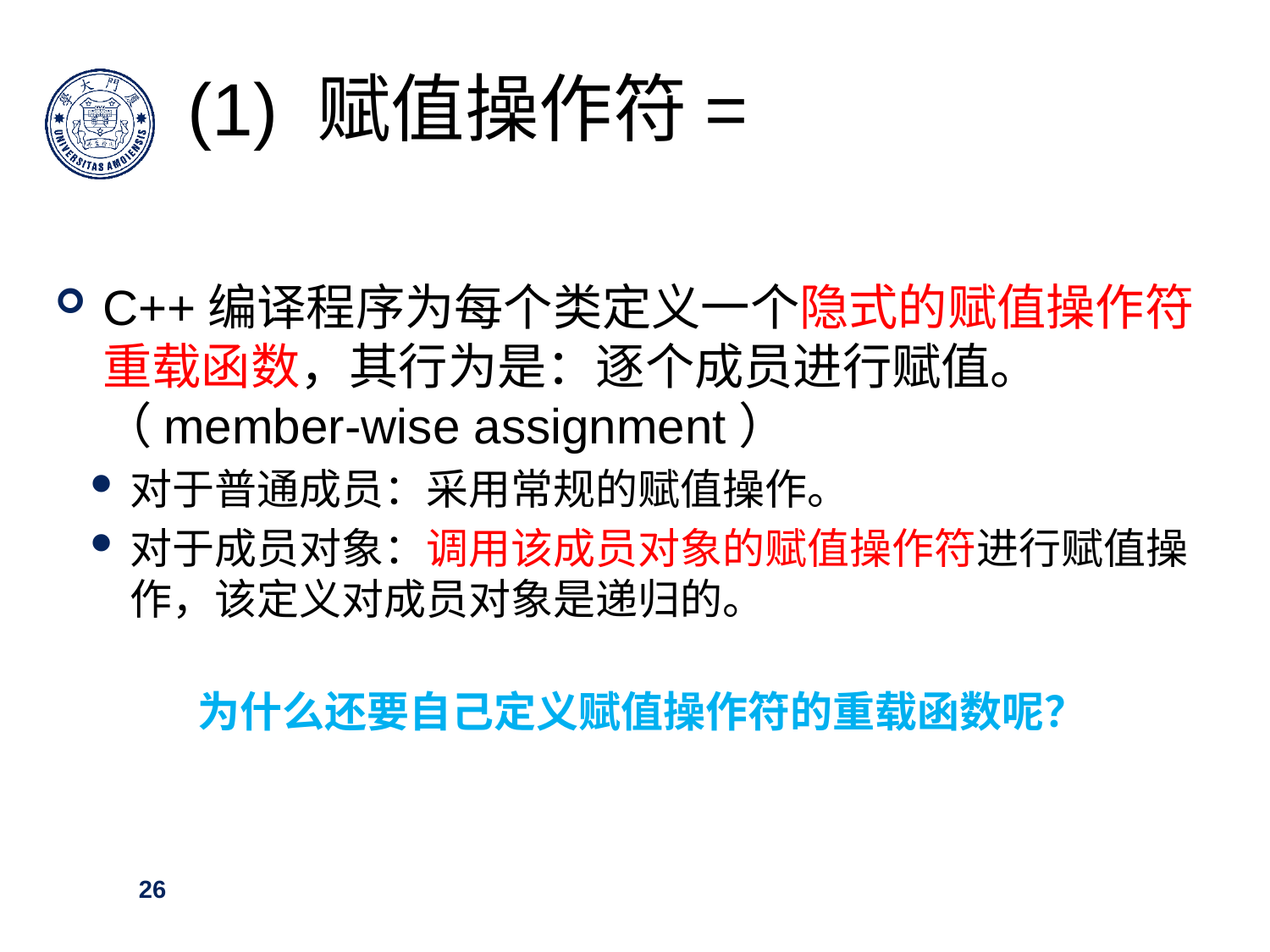

(1) 赋值操作符=
C++编译程序为每个类定义一个隐式的赋值操作符重载函数，其行为是：逐个成员进行赋值。（member-wise assignment）
对于普通成员：采用常规的赋值操作。
对于成员对象：调用该成员对象的赋值操作符进行赋值操作，该定义对成员对象是递归的。
为什么还要自己定义赋值操作符的重载函数呢？
26